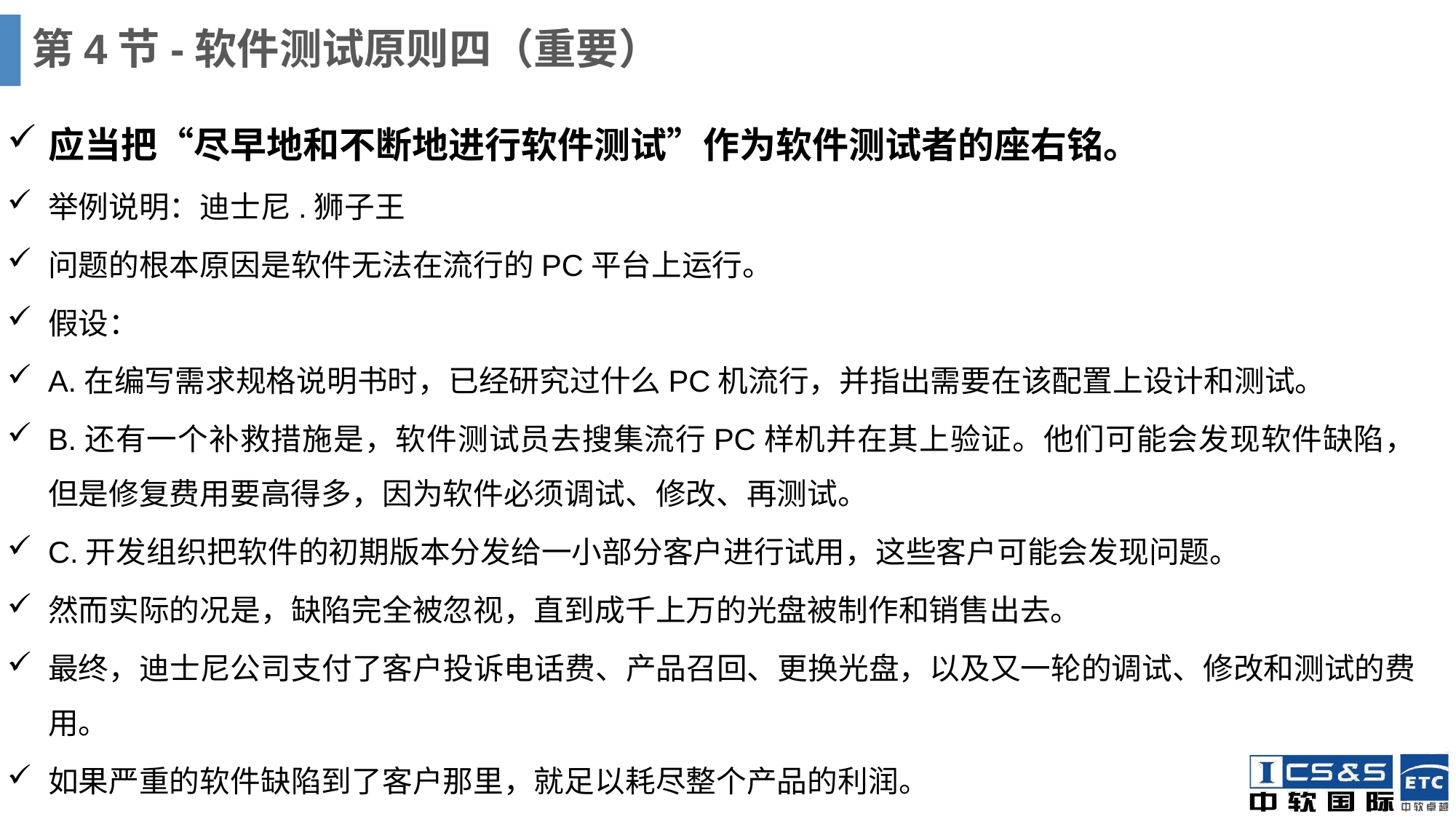

# 第4节-软件测试原则四（重要）
应当把“尽早地和不断地进行软件测试”作为软件测试者的座右铭。
举例说明：迪士尼.狮子王
问题的根本原因是软件无法在流行的PC平台上运行。
假设：
A.在编写需求规格说明书时，已经研究过什么PC机流行，并指出需要在该配置上设计和测试。
B.还有一个补救措施是，软件测试员去搜集流行PC样机并在其上验证。他们可能会发现软件缺陷，但是修复费用要高得多，因为软件必须调试、修改、再测试。
C.开发组织把软件的初期版本分发给一小部分客户进行试用，这些客户可能会发现问题。
然而实际的况是，缺陷完全被忽视，直到成千上万的光盘被制作和销售出去。
最终，迪士尼公司支付了客户投诉电话费、产品召回、更换光盘，以及又一轮的调试、修改和测试的费用。
如果严重的软件缺陷到了客户那里，就足以耗尽整个产品的利润。